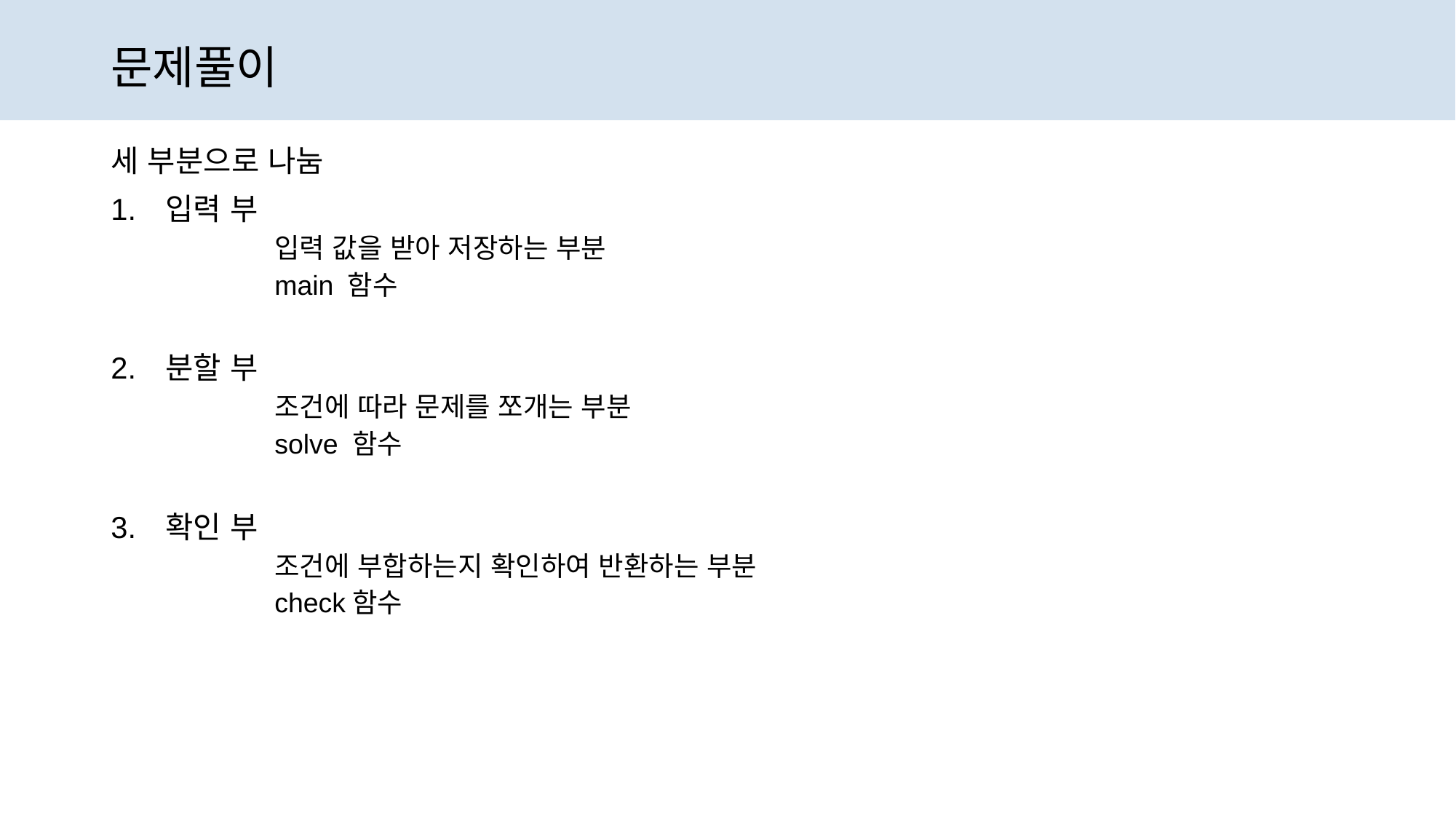

# 문제풀이
세 부분으로 나눔
입력 부
	입력 값을 받아 저장하는 부분
	main 함수

분할 부
	조건에 따라 문제를 쪼개는 부분
	solve 함수

확인 부
	조건에 부합하는지 확인하여 반환하는 부분
	check함수